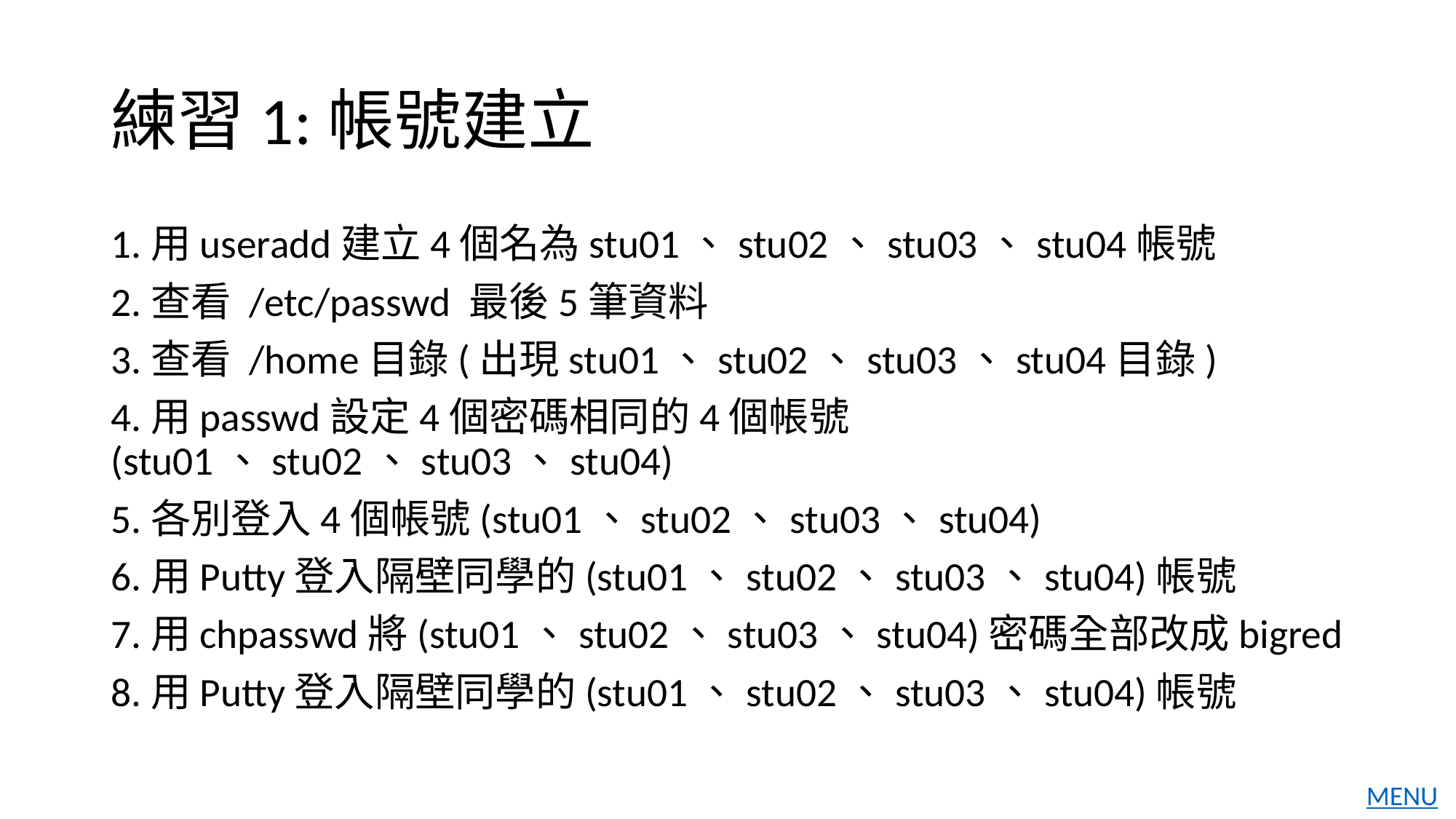

# 練習1:帳號建立
1.用useradd建立4個名為stu01、stu02、stu03、stu04帳號
2.查看 /etc/passwd 最後5筆資料
3.查看 /home目錄(出現stu01、stu02、stu03、stu04目錄)
4.用passwd設定4個密碼相同的4個帳號(stu01、stu02、stu03、stu04)
5.各別登入4個帳號(stu01、stu02、stu03、stu04)
6.用Putty登入隔壁同學的(stu01、stu02、stu03、stu04)帳號
7.用chpasswd將(stu01、stu02、stu03、stu04)密碼全部改成bigred
8.用Putty登入隔壁同學的(stu01、stu02、stu03、stu04)帳號